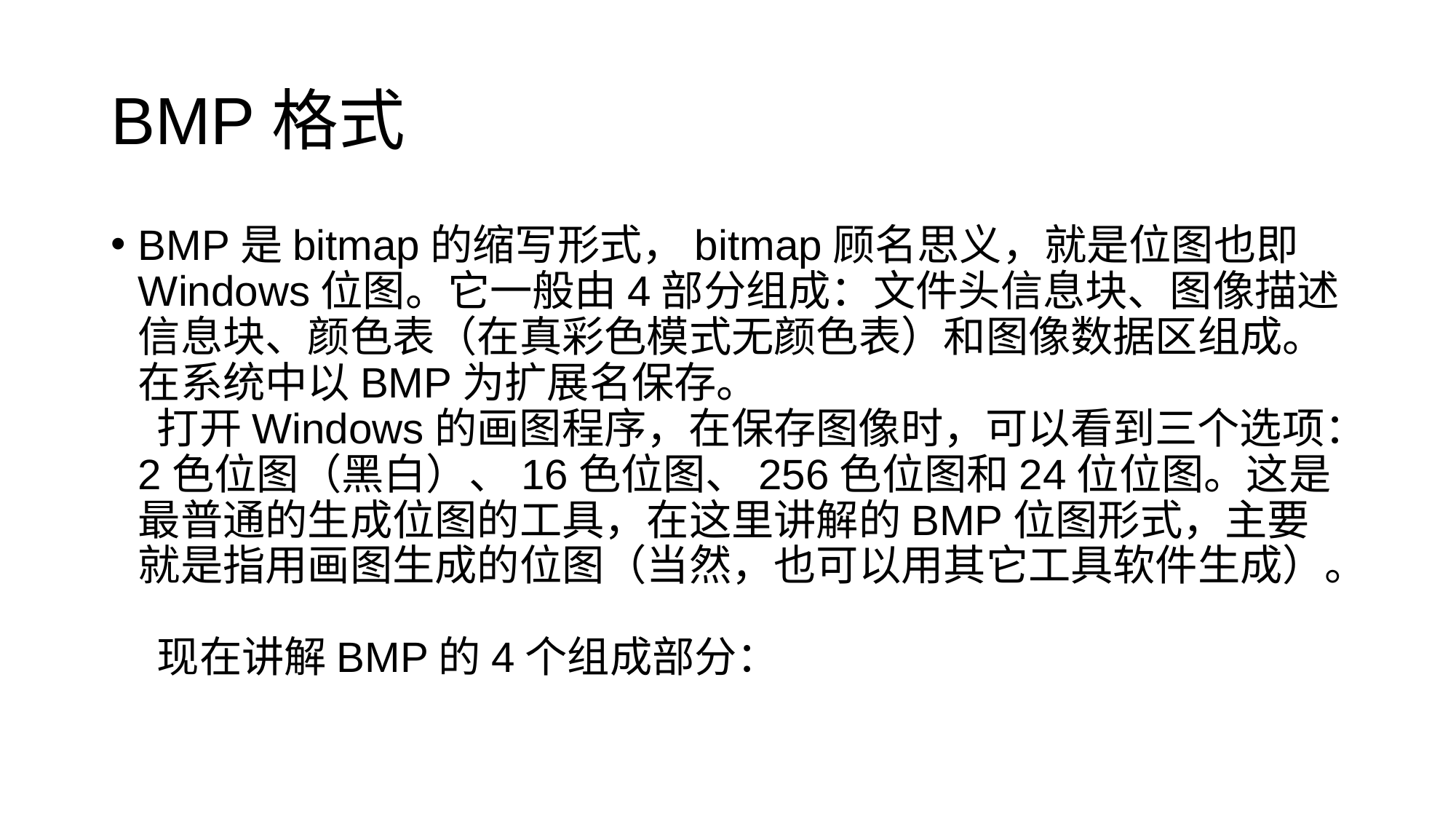

# BMP格式
BMP是bitmap的缩写形式，bitmap顾名思义，就是位图也即Windows位图。它一般由4部分组成：文件头信息块、图像描述信息块、颜色表（在真彩色模式无颜色表）和图像数据区组成。在系统中以BMP为扩展名保存。
  打开Windows的画图程序，在保存图像时，可以看到三个选项：2色位图（黑白）、16色位图、256色位图和24位位图。这是最普通的生成位图的工具，在这里讲解的BMP位图形式，主要就是指用画图生成的位图（当然，也可以用其它工具软件生成）。
  现在讲解BMP的4个组成部分：